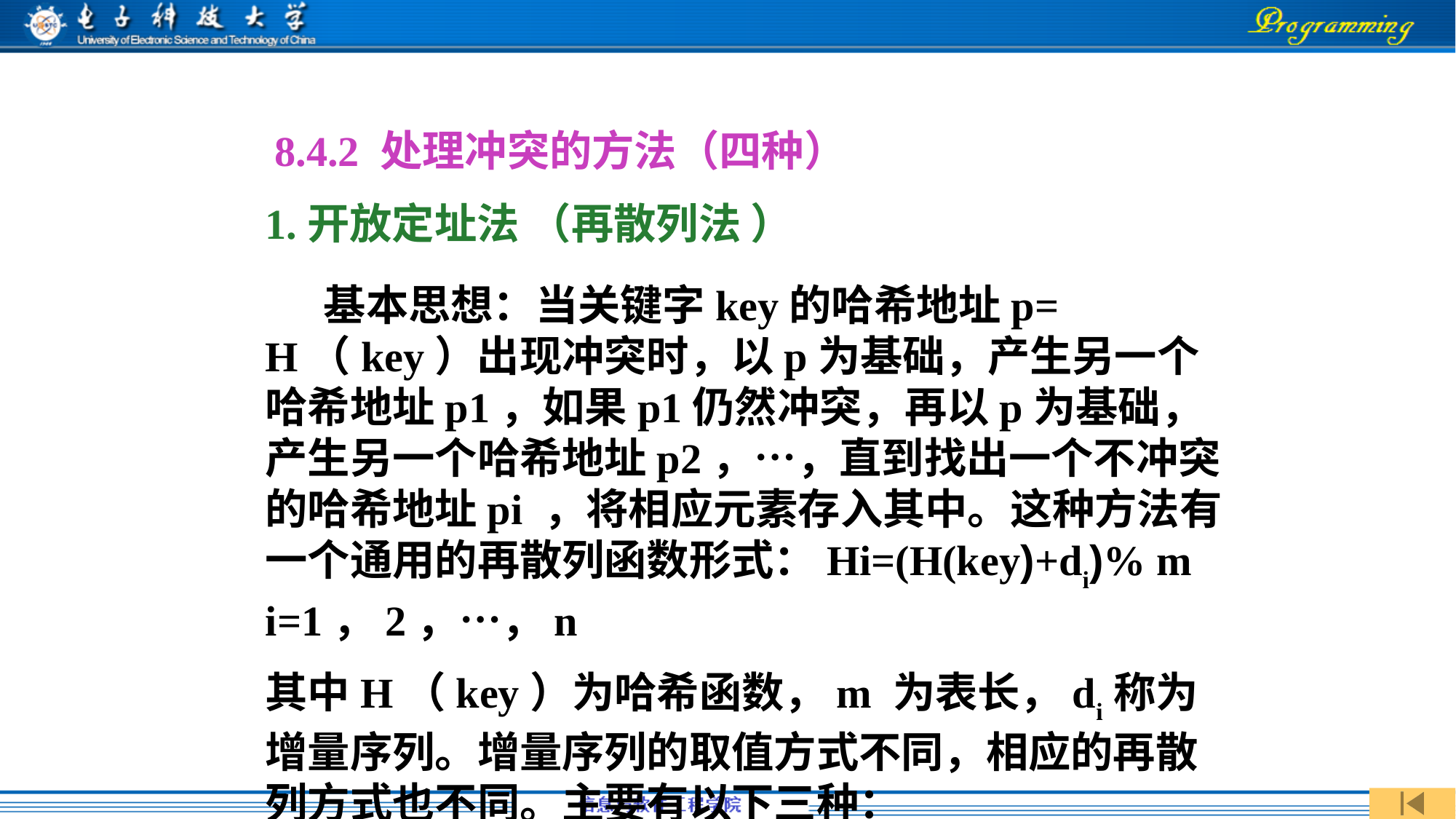

8.4.2 处理冲突的方法（四种）
1.开放定址法 （再散列法 ）
     基本思想：当关键字key的哈希地址p= H（key）出现冲突时，以p为基础，产生另一个哈希地址p1，如果p1仍然冲突，再以p为基础，产生另一个哈希地址p2，…，直到找出一个不冲突的哈希地址pi ，将相应元素存入其中。这种方法有一个通用的再散列函数形式：Hi=(H(key)+di)% m   i=1，2，…，n
其中H（key）为哈希函数，m 为表长，di称为增量序列。增量序列的取值方式不同，相应的再散列方式也不同。主要有以下三种：